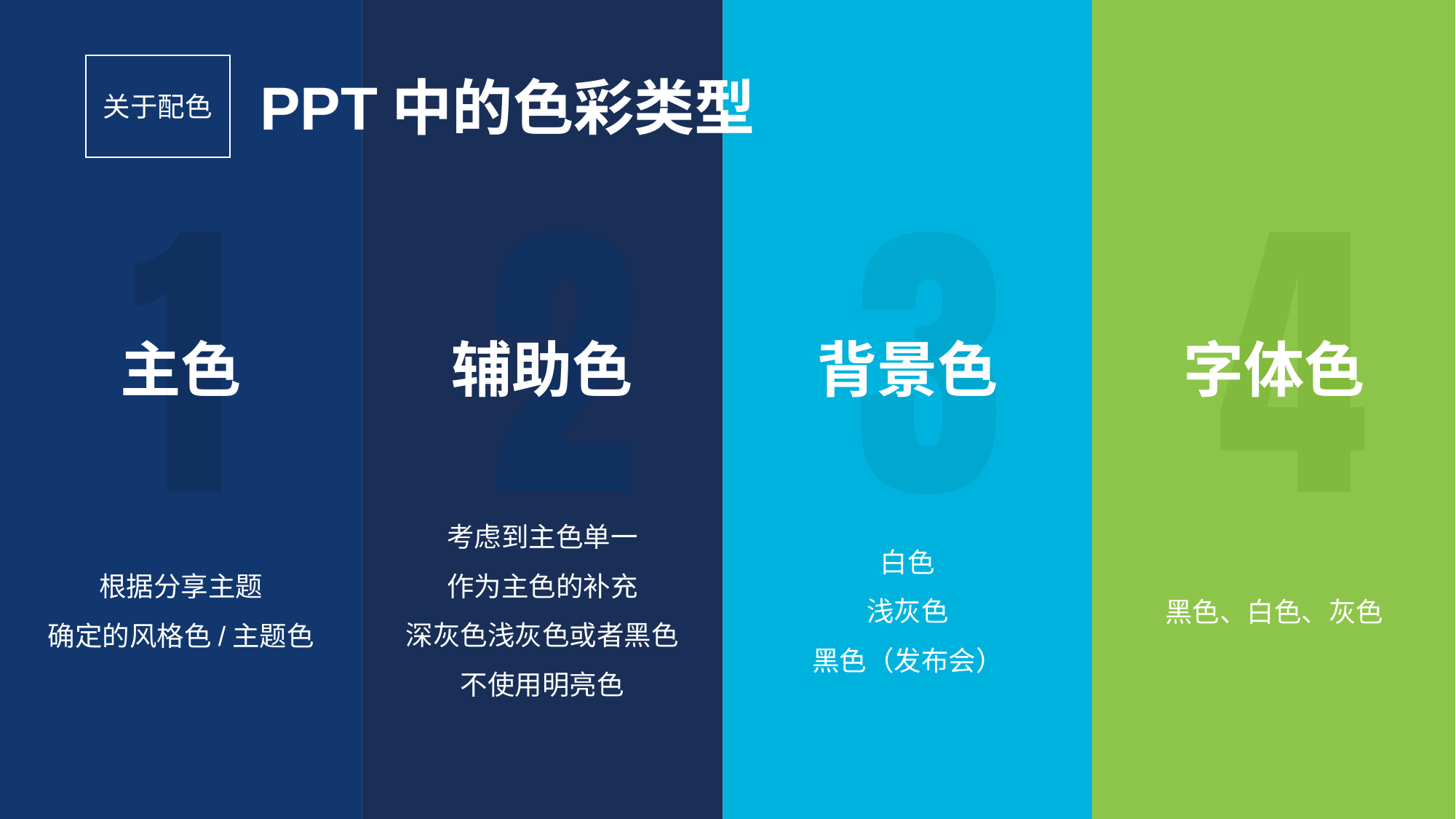

PPT中的色彩类型
关于配色
1
2
3
4
字体色
辅助色
背景色
主色
考虑到主色单一
作为主色的补充
深灰色浅灰色或者黑色不使用明亮色
白色
浅灰色
黑色（发布会）
根据分享主题
确定的风格色/主题色
黑色、白色、灰色